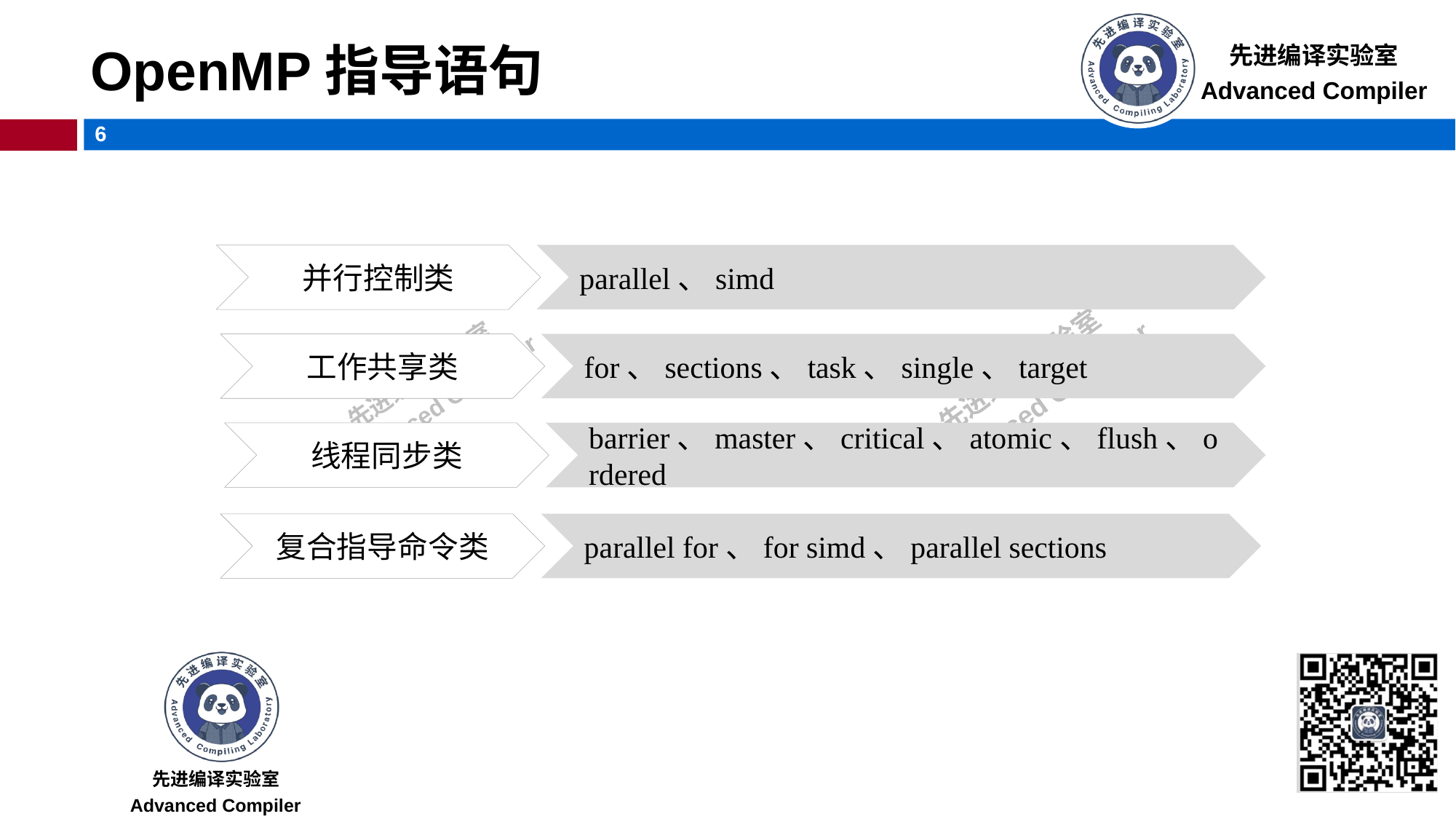

# OpenMP指导语句
parallel、simd
for、sections、task、single、target
barrier、master、critical、atomic、flush、ordered
parallel for、for simd、parallel sections
并行控制类
工作共享类
线程同步类
复合指导命令类